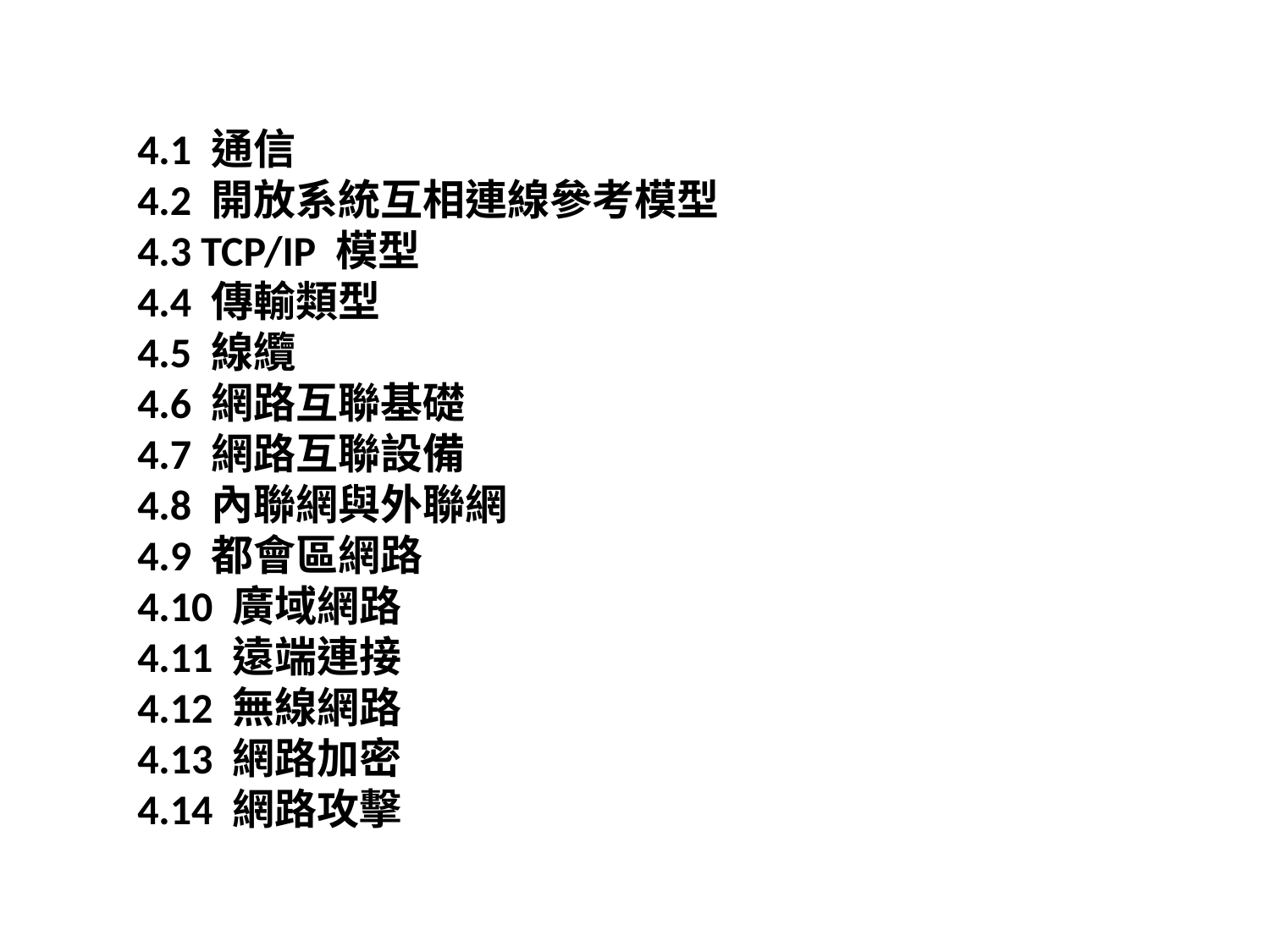

4.1 通信
4.2 開放系統互相連線參考模型
4.3 TCP/IP 模型
4.4 傳輸類型
4.5 線纜
4.6 網路互聯基礎
4.7 網路互聯設備
4.8 內聯網與外聯網
4.9 都會區網路
4.10 廣域網路
4.11 遠端連接
4.12 無線網路
4.13 網路加密
4.14 網路攻擊